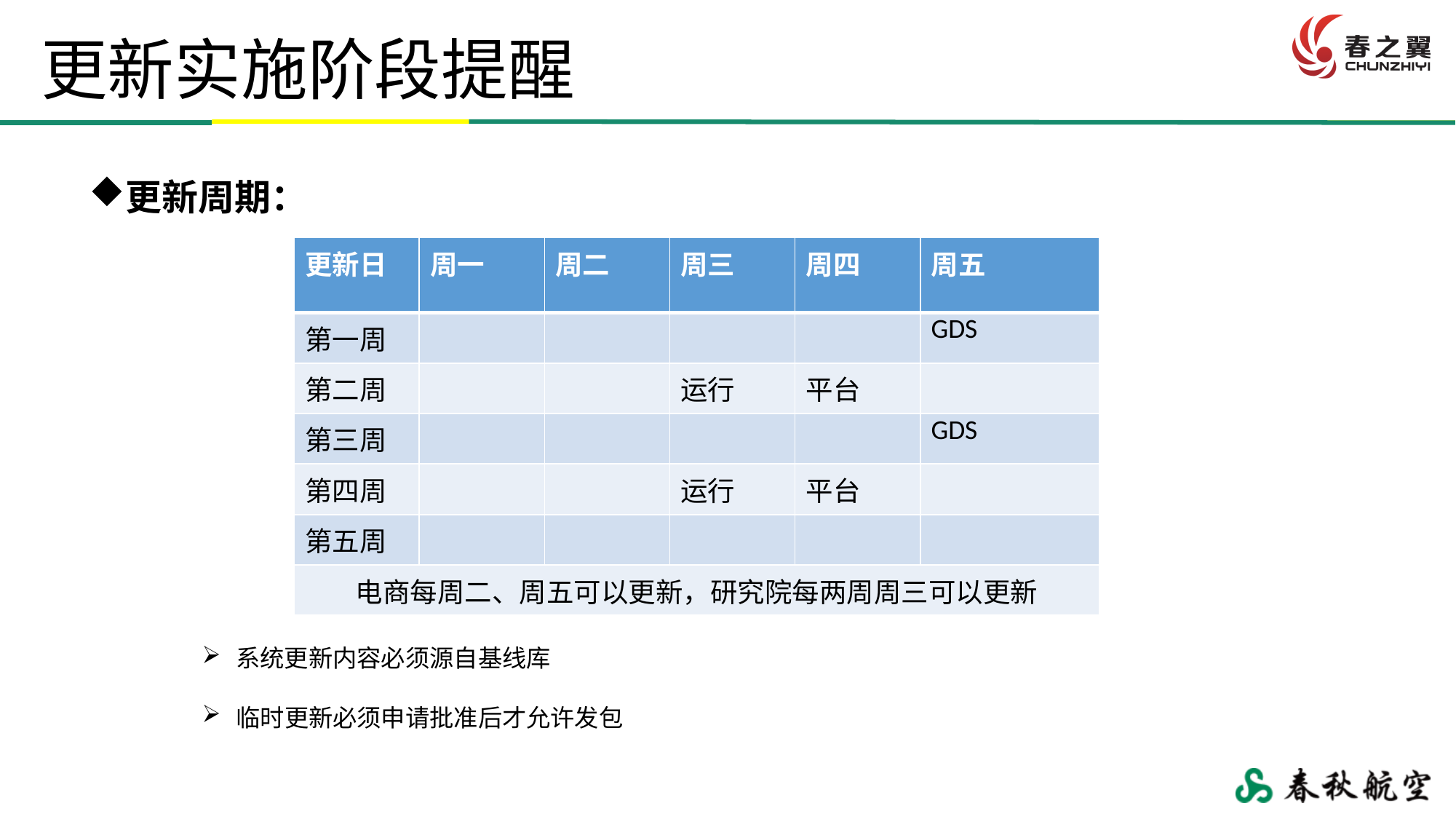

更新实施阶段提醒

更新周期：

| 更新日 | 周一 | 周二 | 周三 | 周四 | 周五 |
| --- | --- | --- | --- | --- | --- |
| 第一周 |  |  |  |  | GDS |
| 第二周 |  |  | 运行 | 平台 |  |
| 第三周 |  |  |  |  | GDS |
| 第四周 |  |  | 运行 | 平台 |  |
| 第五周 |  |  |  |  |  |
| 电商每周二、周五可以更新，研究院每两周周三可以更新 |  |  |  |  |  |
系统更新内容必须源自基线库

临时更新必须申请批准后才允许发包